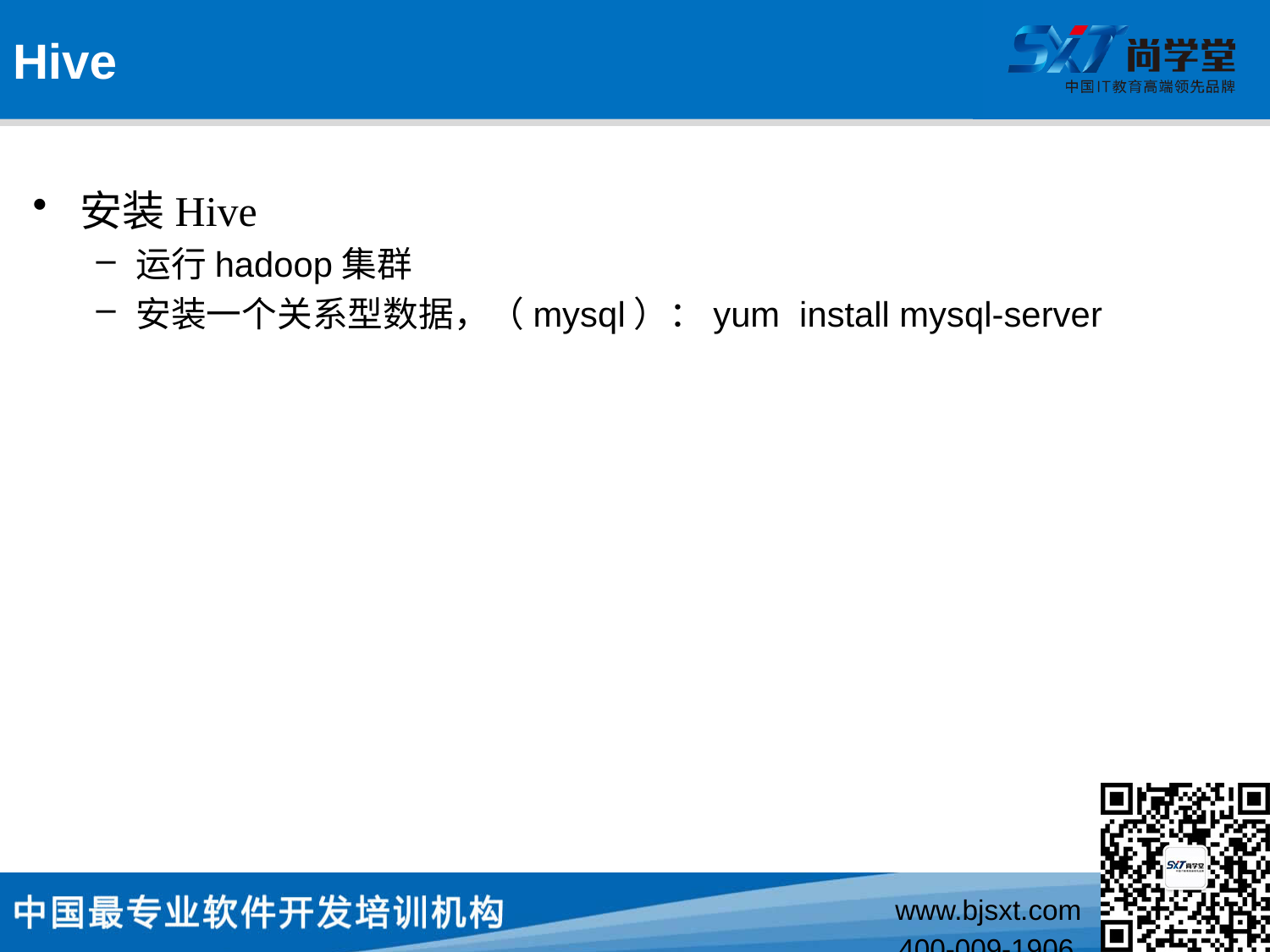

# Hive
安装Hive
运行hadoop集群
安装一个关系型数据，（mysql）：yum  install mysql-server